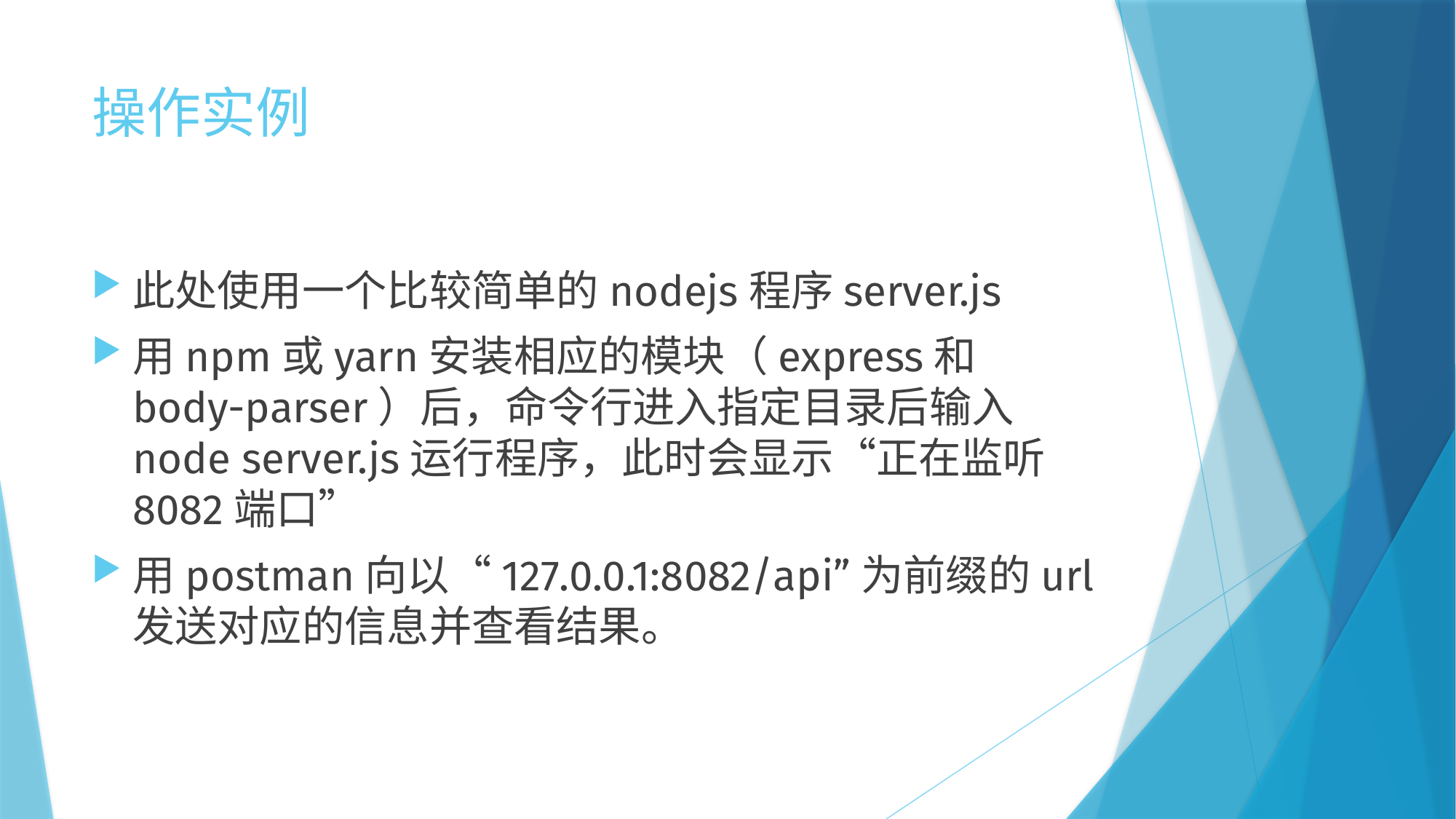

# 操作实例
此处使用一个比较简单的nodejs程序server.js
用npm或yarn安装相应的模块（express和body-parser）后，命令行进入指定目录后输入node server.js运行程序，此时会显示“正在监听8082端口”
用postman向以“127.0.0.1:8082/api”为前缀的url发送对应的信息并查看结果。